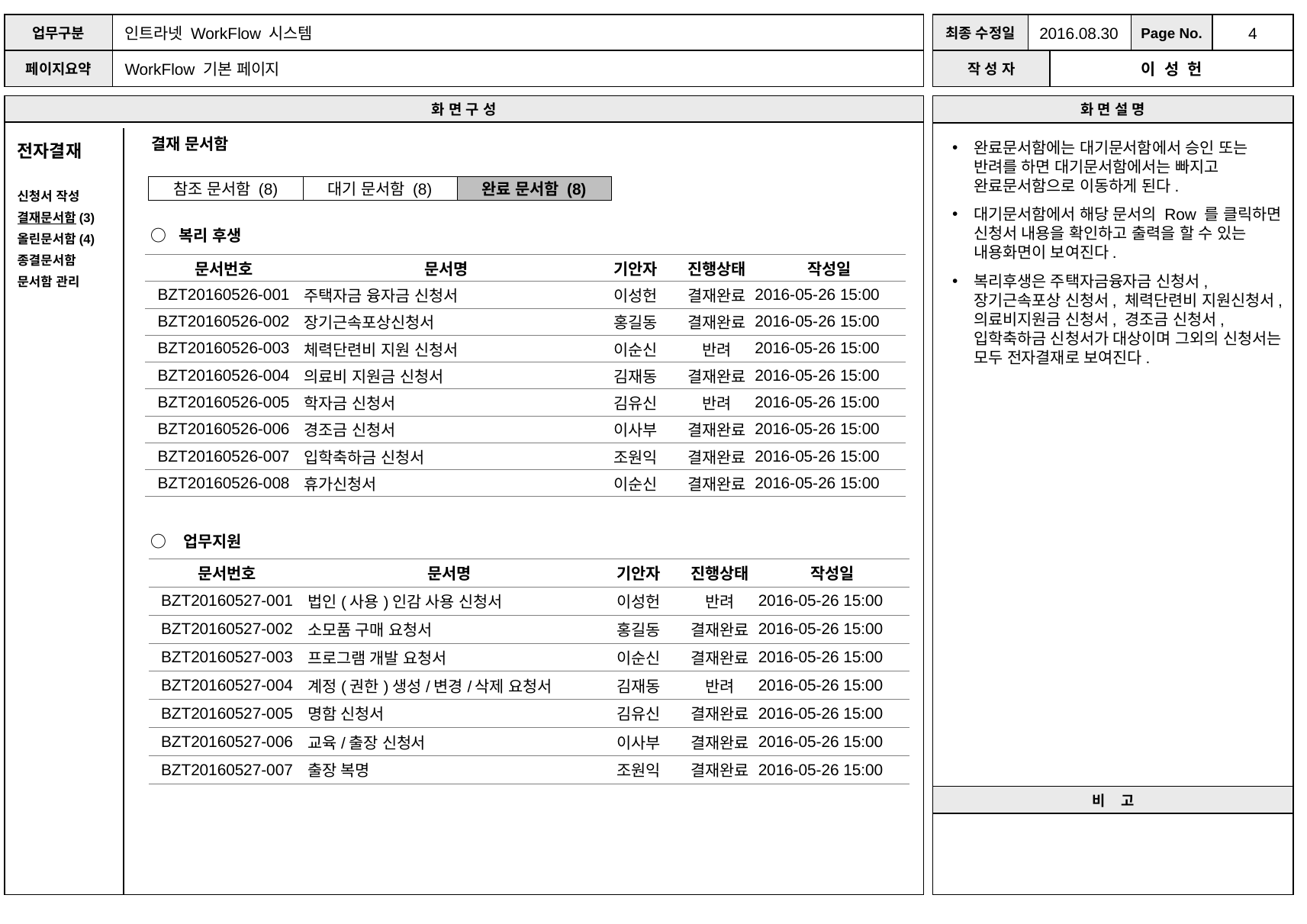

2016.08.30
WorkFlow 기본 페이지
전자결재

신청서 작성
결재문서함(3)
올린문서함(4)
종결문서함
문서함 관리
결재 문서함
완료문서함에는 대기문서함에서 승인 또는 반려를 하면 대기문서함에서는 빠지고 완료문서함으로 이동하게 된다.
대기문서함에서 해당 문서의 Row 를 클릭하면 신청서 내용을 확인하고 출력을 할 수 있는 내용화면이 보여진다.
복리후생은 주택자금융자금 신청서, 장기근속포상 신청서, 체력단련비 지원신청서, 의료비지원금 신청서, 경조금 신청서, 입학축하금 신청서가 대상이며 그외의 신청서는 모두 전자결재로 보여진다.
참조 문서함 (8)
대기 문서함 (8)
완료 문서함 (8)
○  복리 후생
| 문서번호 | 문서명 | 기안자 | 진행상태 | 작성일 |
| --- | --- | --- | --- | --- |
| BZT20160526-001 | 주택자금 융자금 신청서 | 이성헌 | 결재완료 | 2016-05-26 15:00 |
| BZT20160526-002 | 장기근속포상신청서 | 홍길동 | 결재완료 | 2016-05-26 15:00 |
| BZT20160526-003 | 체력단련비 지원 신청서 | 이순신 | 반려 | 2016-05-26 15:00 |
| BZT20160526-004 | 의료비 지원금 신청서 | 김재동 | 결재완료 | 2016-05-26 15:00 |
| BZT20160526-005 | 학자금 신청서 | 김유신 | 반려 | 2016-05-26 15:00 |
| BZT20160526-006 | 경조금 신청서 | 이사부 | 결재완료 | 2016-05-26 15:00 |
| BZT20160526-007 | 입학축하금 신청서 | 조원익 | 결재완료 | 2016-05-26 15:00 |
| BZT20160526-008 | 휴가신청서 | 이순신 | 결재완료 | 2016-05-26 15:00 |
○   업무지원
| 문서번호 | 문서명 | 기안자 | 진행상태 | 작성일 |
| --- | --- | --- | --- | --- |
| BZT20160527-001 | 법인(사용)인감 사용 신청서 | 이성헌 | 반려 | 2016-05-26 15:00 |
| BZT20160527-002 | 소모품 구매 요청서 | 홍길동 | 결재완료 | 2016-05-26 15:00 |
| BZT20160527-003 | 프로그램 개발 요청서 | 이순신 | 결재완료 | 2016-05-26 15:00 |
| BZT20160527-004 | 계정(권한)생성/변경/삭제 요청서 | 김재동 | 반려 | 2016-05-26 15:00 |
| BZT20160527-005 | 명함 신청서 | 김유신 | 결재완료 | 2016-05-26 15:00 |
| BZT20160527-006 | 교육/출장 신청서 | 이사부 | 결재완료 | 2016-05-26 15:00 |
| BZT20160527-007 | 출장 복명 | 조원익 | 결재완료 | 2016-05-26 15:00 |